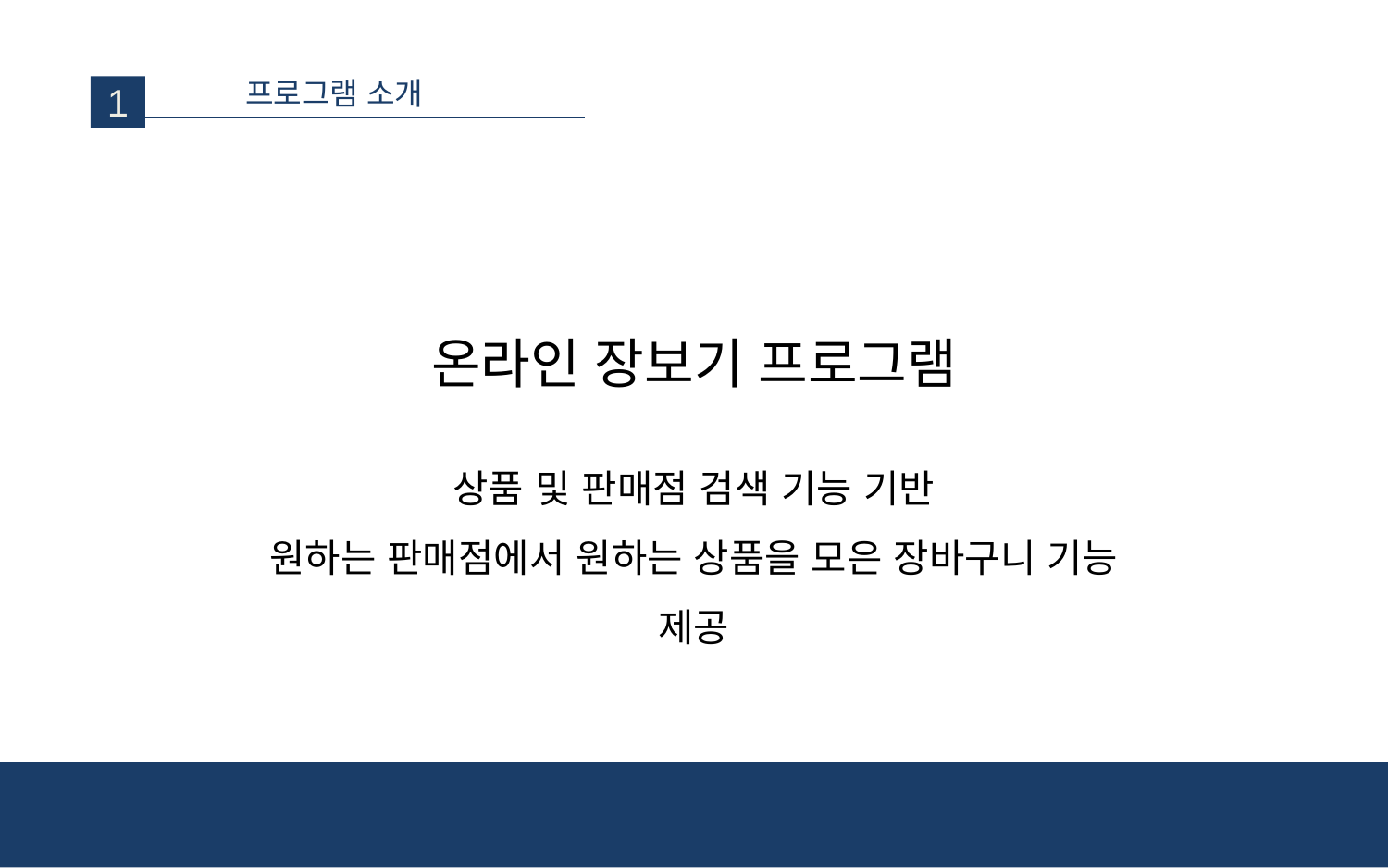

프로그램 소개
1
온라인 장보기 프로그램
상품 및 판매점 검색 기능 기반
원하는 판매점에서 원하는 상품을 모은 장바구니 기능 제공